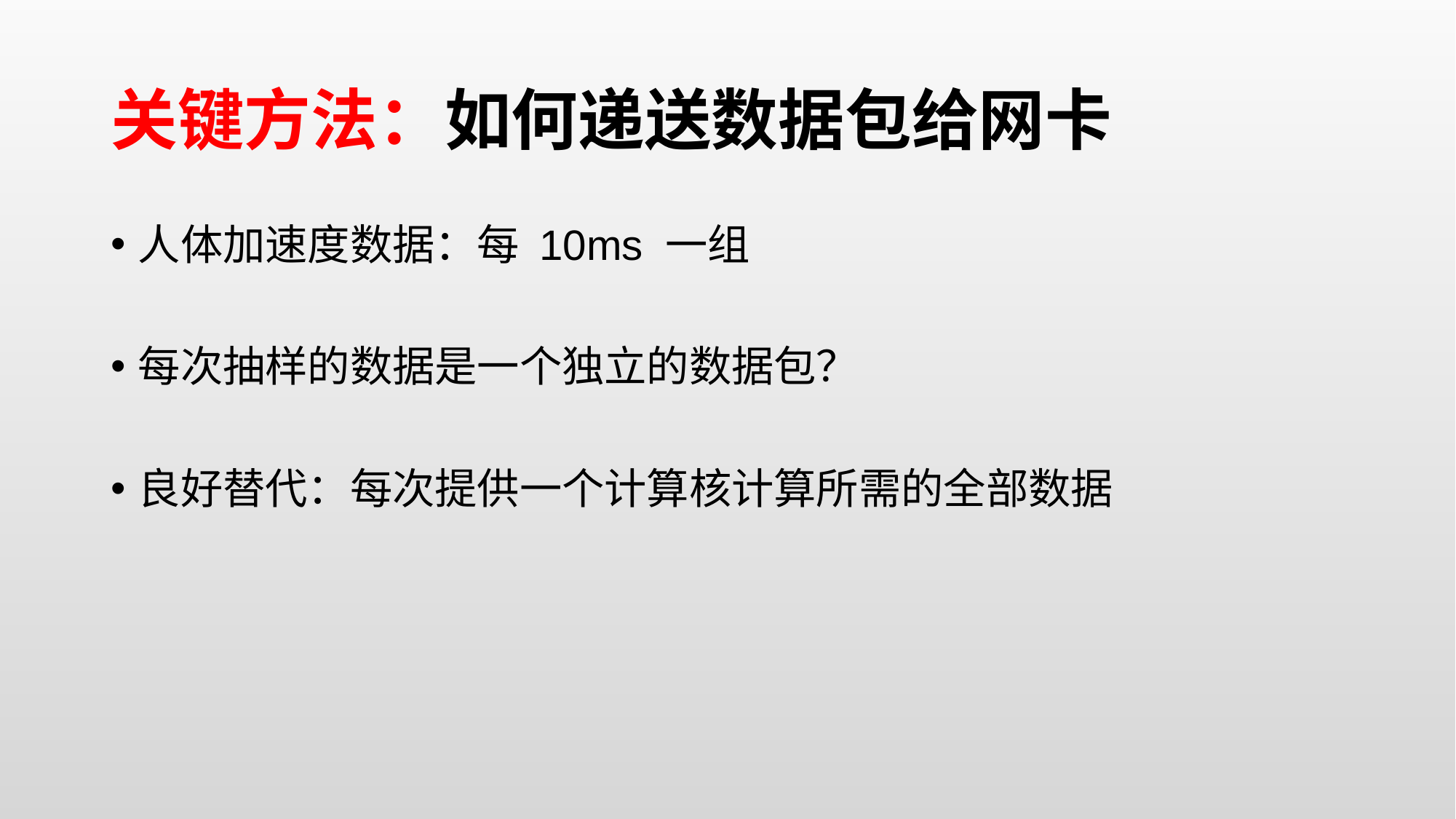

# 关键方法：如何递送数据包给网卡
人体加速度数据：每 10ms 一组

每次抽样的数据是一个独立的数据包？

良好替代：每次提供一个计算核计算所需的全部数据